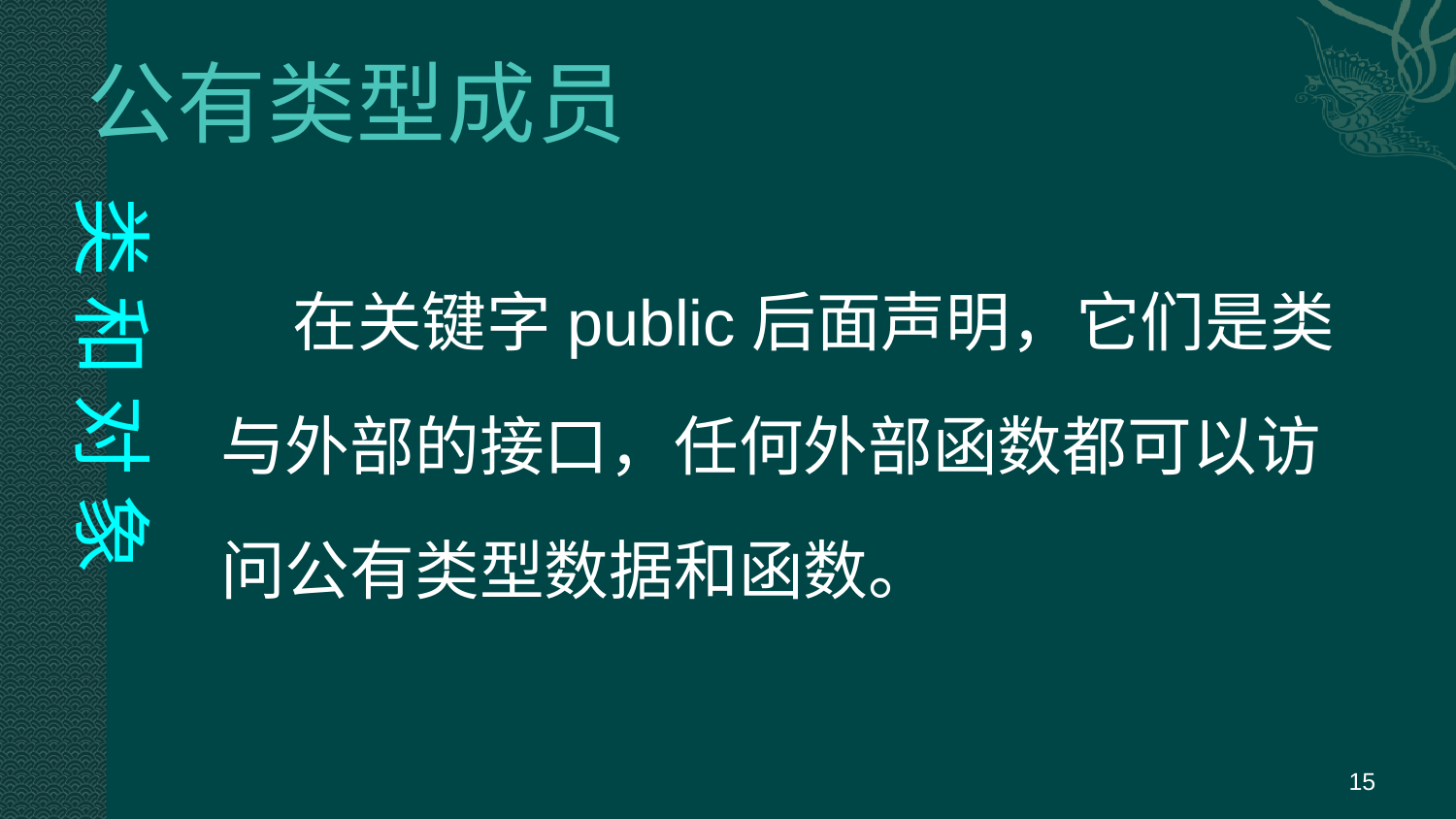

# 公有类型成员
类 和 对 象
在关键字public后面声明，它们是类与外部的接口，任何外部函数都可以访问公有类型数据和函数。
15